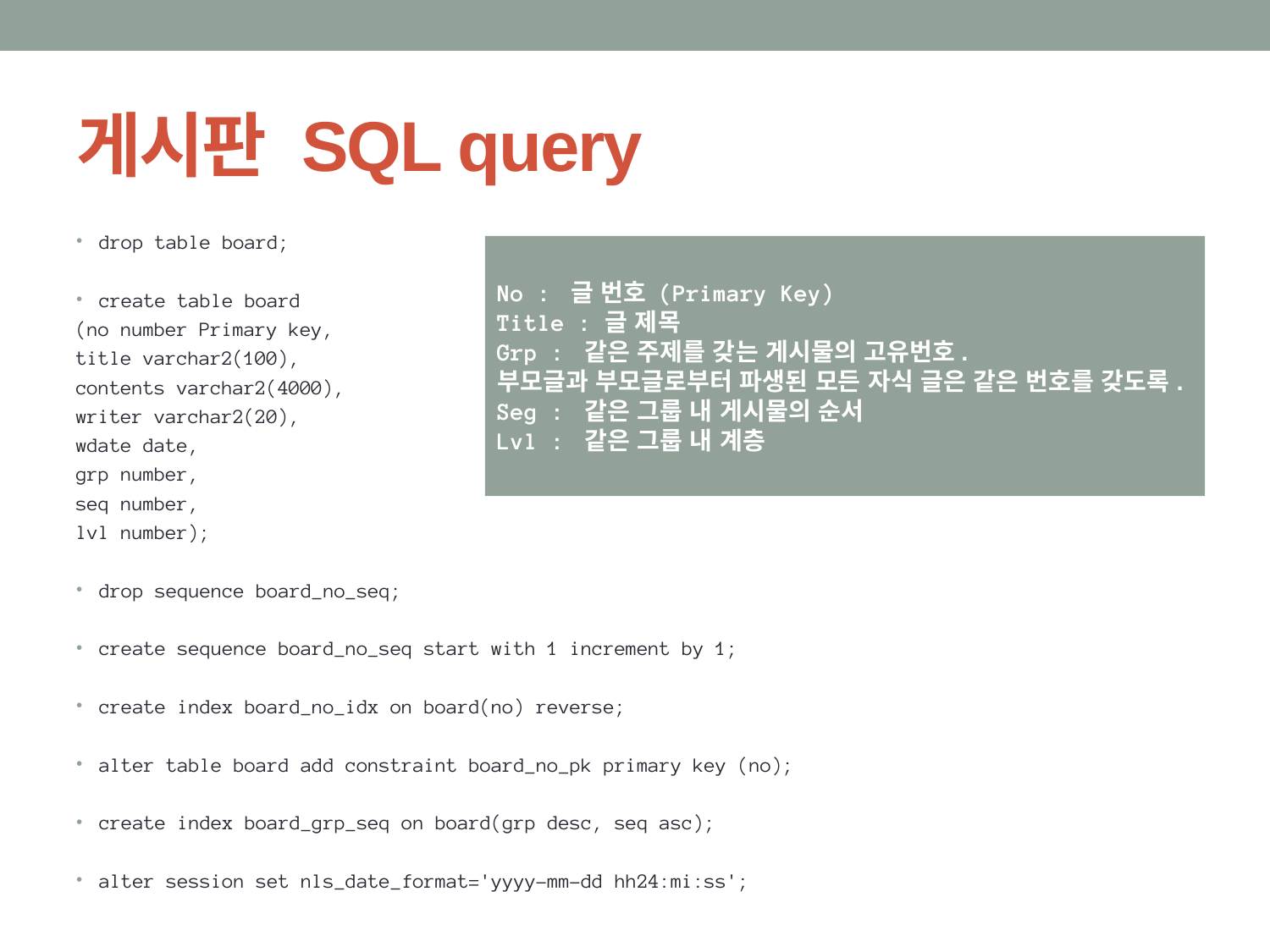

# 게시판 SQL query
drop table board;

create table board
(no number Primary key,
title varchar2(100),
contents varchar2(4000),
writer varchar2(20),
wdate date,
grp number,
seq number,
lvl number);

drop sequence board_no_seq;

create sequence board_no_seq start with 1 increment by 1;

create index board_no_idx on board(no) reverse;

alter table board add constraint board_no_pk primary key (no);

create index board_grp_seq on board(grp desc, seq asc);

alter session set nls_date_format='yyyy-mm-dd hh24:mi:ss';
No : 글 번호 (Primary Key)
Title : 글 제목
Grp : 같은 주제를 갖는 게시물의 고유번호.
부모글과 부모글로부터 파생된 모든 자식 글은 같은 번호를 갖도록.
Seg : 같은 그룹 내 게시물의 순서
Lvl : 같은 그룹 내 계층